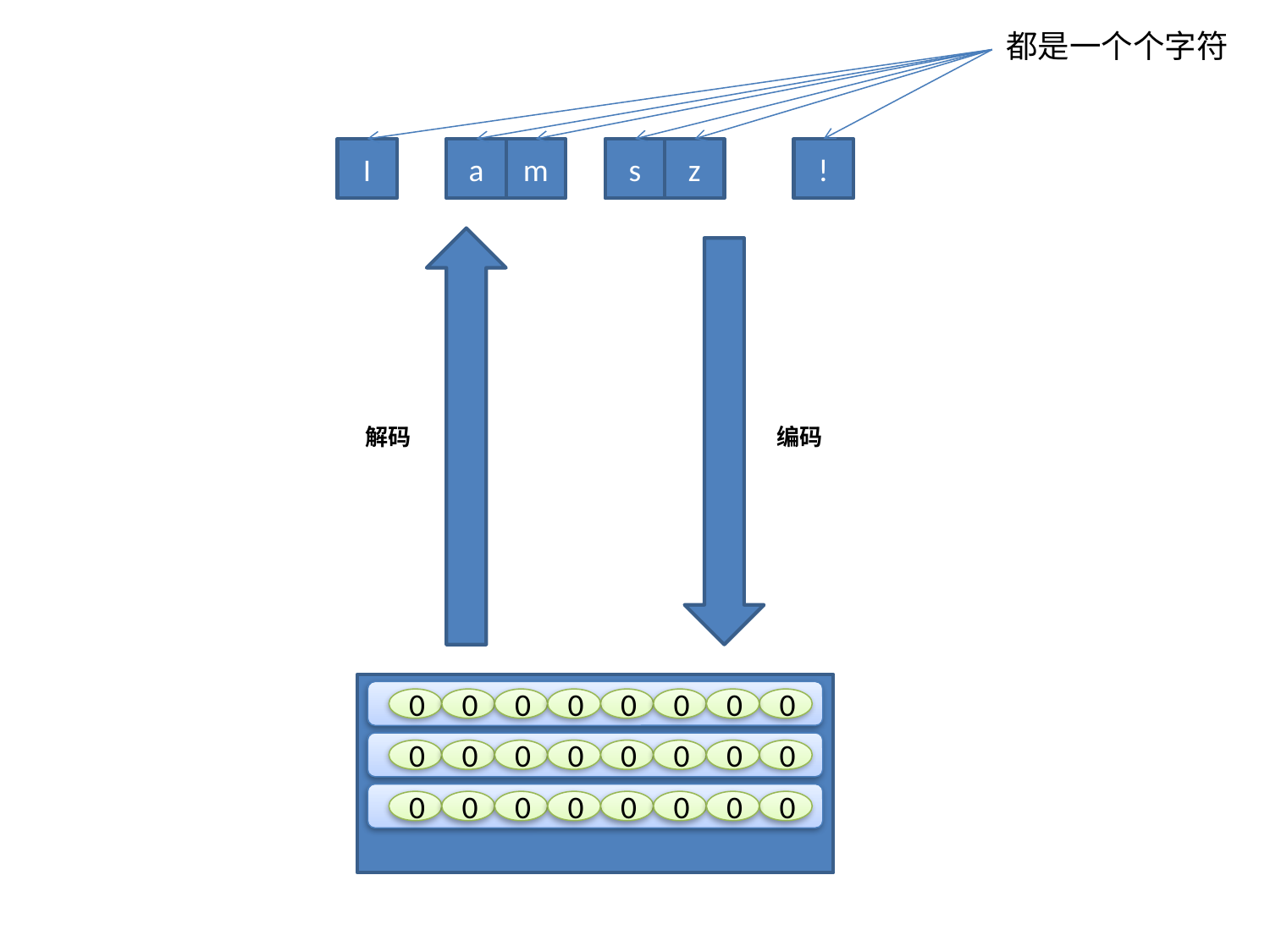

都是一个个字符
I
a
m
s
z
!

解码
编码

0
0
0
0
0
0
0
0

0
0
0
0
0
0
0
0

0
0
0
0
0
0
0
0